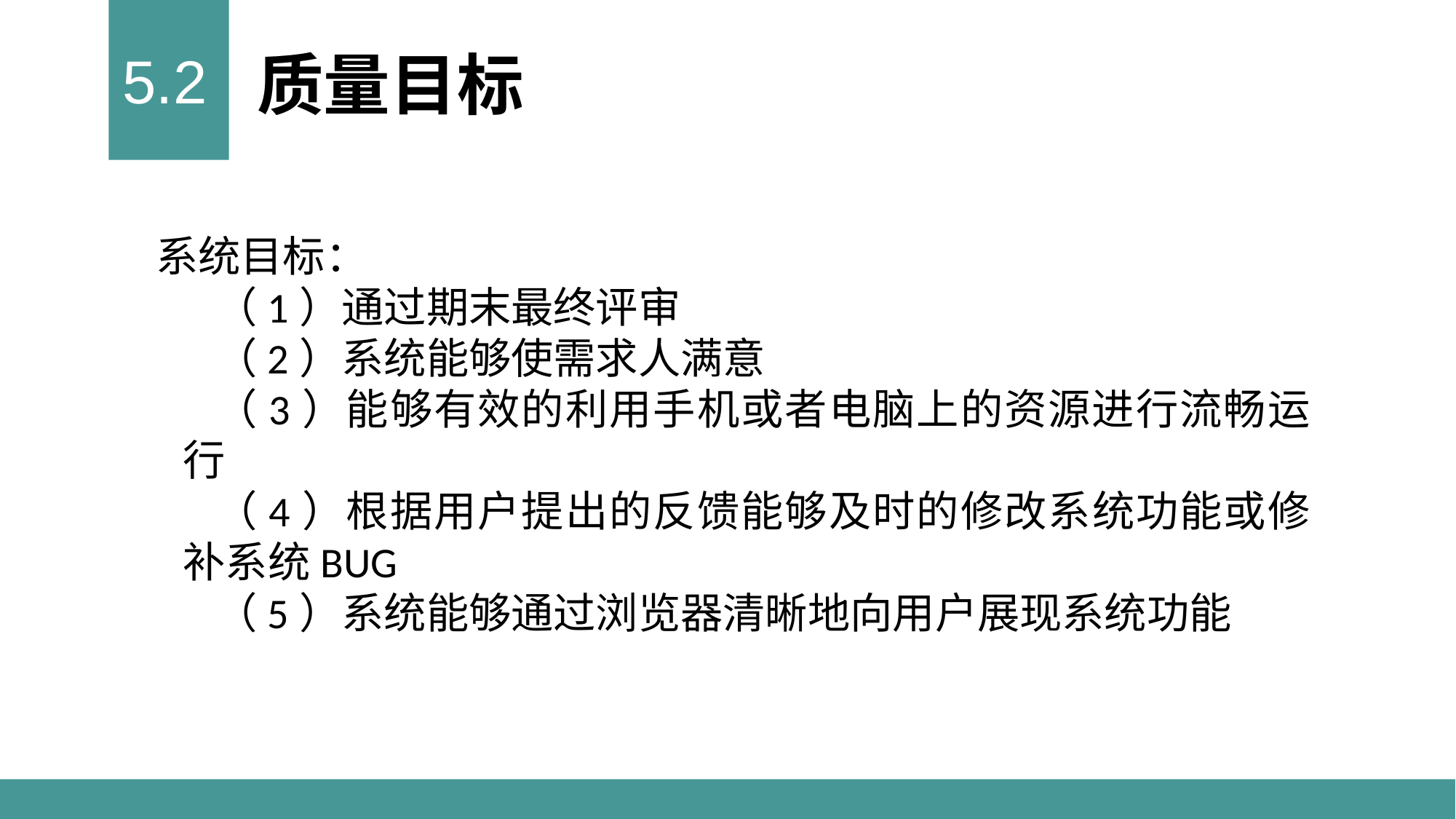

5.2
质量目标
系统目标：
（1）通过期末最终评审
（2）系统能够使需求人满意
（3）能够有效的利用手机或者电脑上的资源进行流畅运行
（4）根据用户提出的反馈能够及时的修改系统功能或修补系统BUG
（5）系统能够通过浏览器清晰地向用户展现系统功能